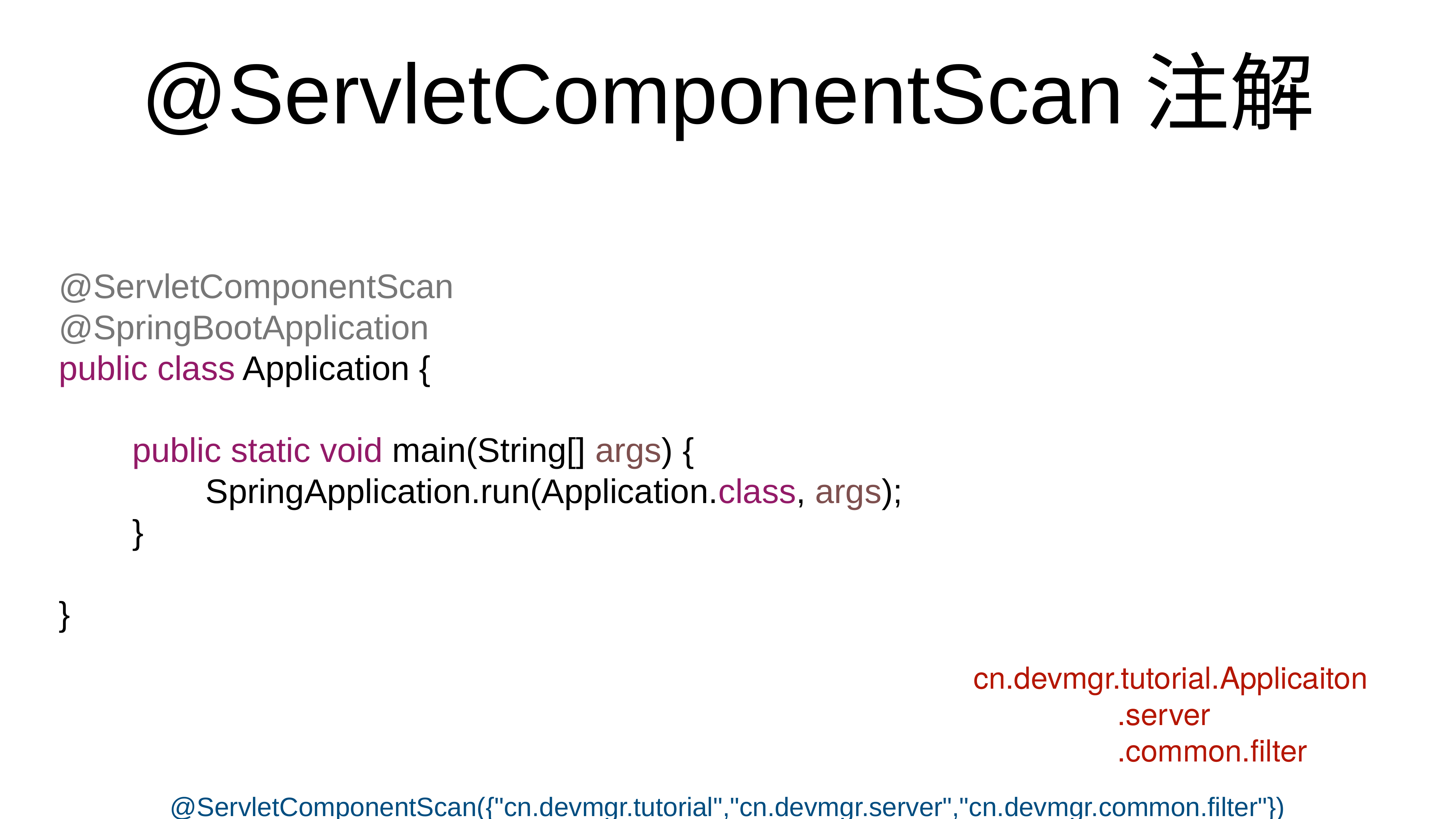

# @ServletComponentScan注解
@ServletComponentScan
@SpringBootApplication
public class Application {

	  public static void main(String[] args) {
		    SpringApplication.run(Application.class, args);
	  }

}
cn.devmgr.tutorial.Applicaiton
                 .server
                 .common.filter
@ServletComponentScan({"cn.devmgr.tutorial","cn.devmgr.server","cn.devmgr.common.filter"})